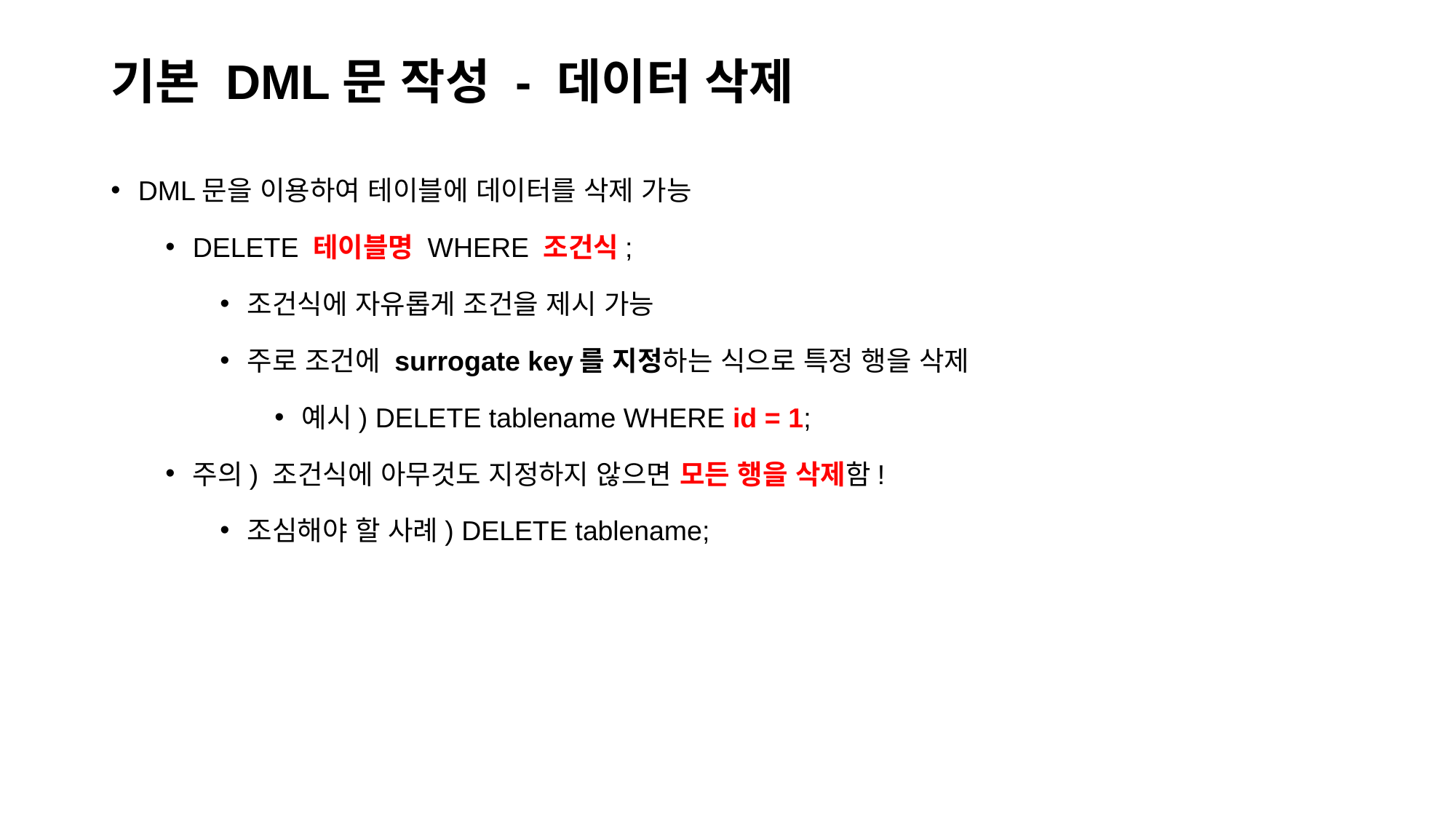

# 기본 DML문 작성 - 데이터 삭제
DML문을 이용하여 테이블에 데이터를 삭제 가능
DELETE 테이블명 WHERE 조건식;
조건식에 자유롭게 조건을 제시 가능
주로 조건에 surrogate key를 지정하는 식으로 특정 행을 삭제
예시) DELETE tablename WHERE id = 1;
주의) 조건식에 아무것도 지정하지 않으면 모든 행을 삭제함!
조심해야 할 사례) DELETE tablename;